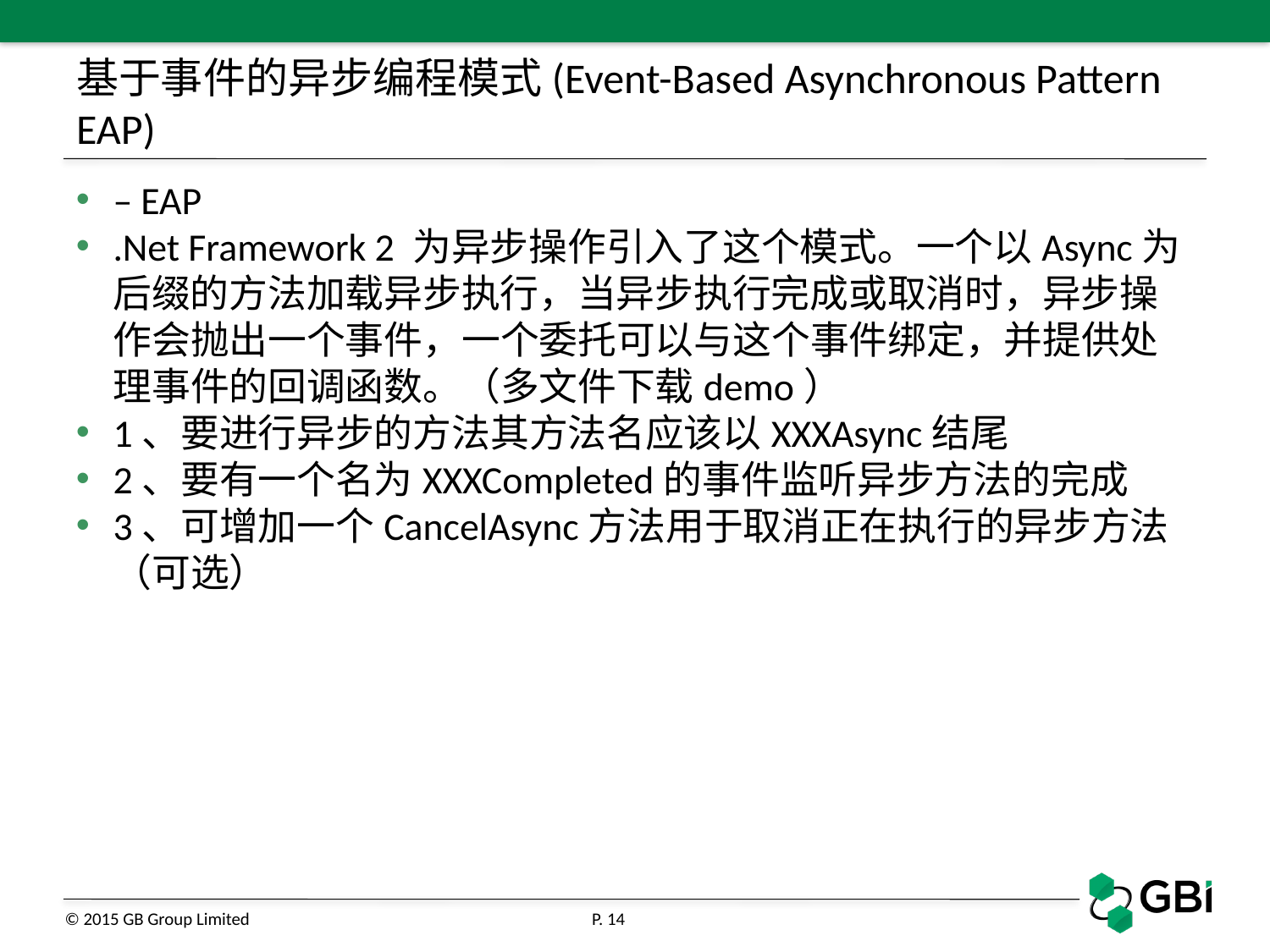

# 基于事件的异步编程模式(Event-Based Asynchronous Pattern EAP)
– EAP
.Net Framework 2 为异步操作引入了这个模式。一个以Async为后缀的方法加载异步执行，当异步执行完成或取消时，异步操作会抛出一个事件，一个委托可以与这个事件绑定，并提供处理事件的回调函数。（多文件下载demo）
1、要进行异步的方法其方法名应该以XXXAsync结尾
2、要有一个名为XXXCompleted的事件监听异步方法的完成
3、可增加一个CancelAsync方法用于取消正在执行的异步方法（可选）